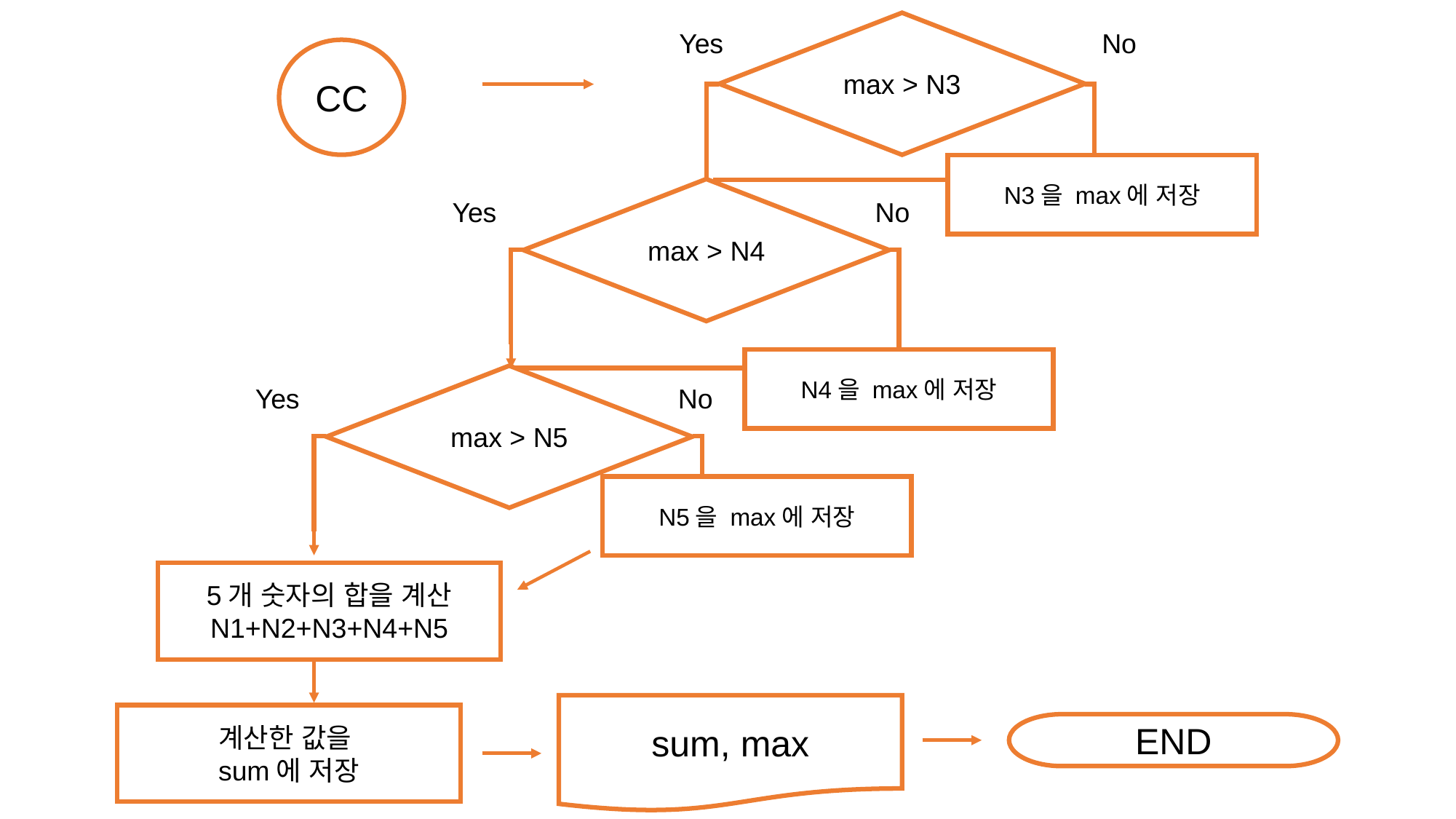

max > N3
Yes
No
CC
N3을 max에 저장
max > N4
Yes
No
N4을 max에 저장
max > N5
Yes
No
N5을 max에 저장
5개 숫자의 합을 계산
N1+N2+N3+N4+N5
sum, max
계산한 값을
sum에 저장
END